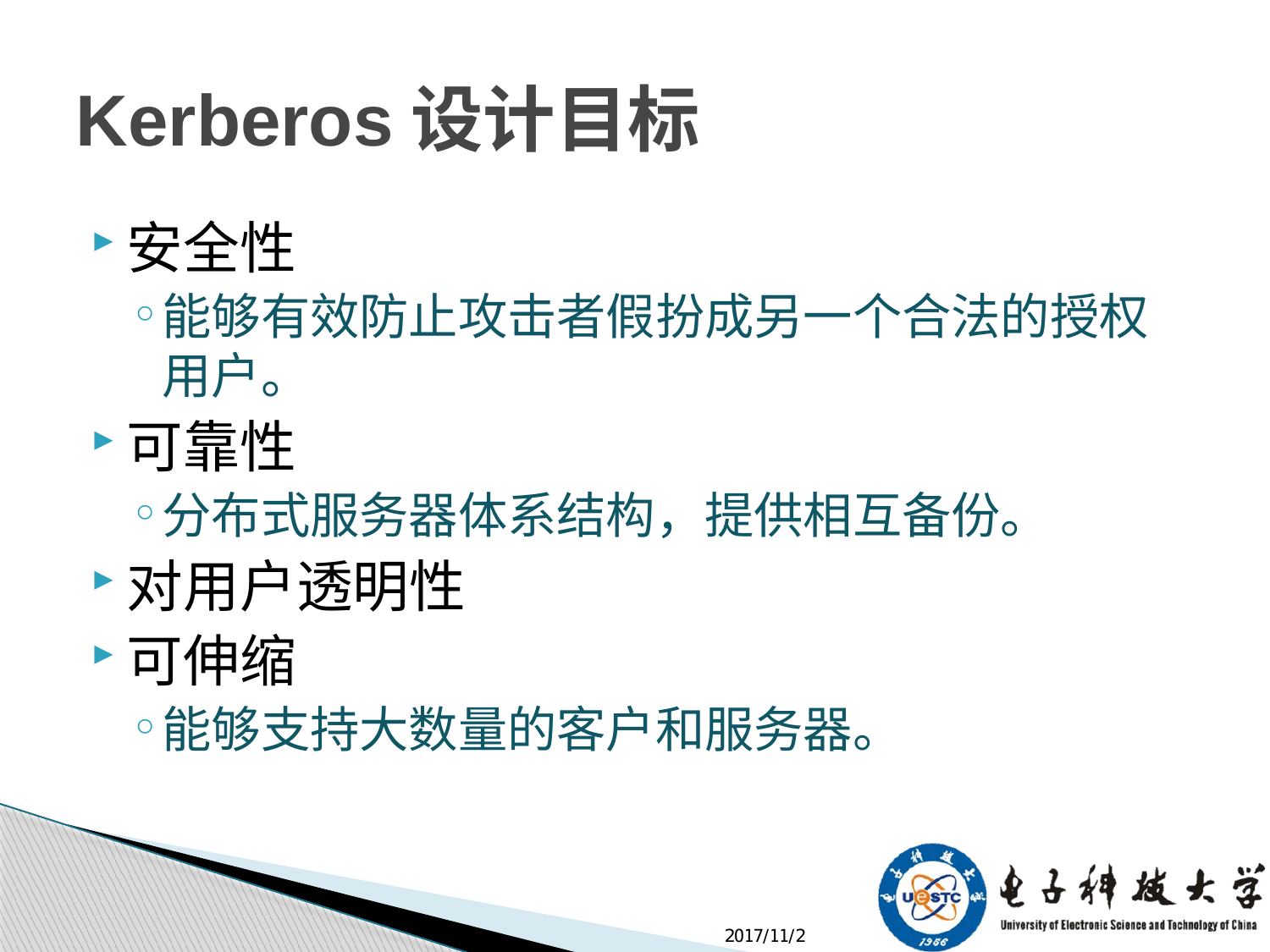

# Kerberos设计目标
安全性
能够有效防止攻击者假扮成另一个合法的授权用户。
可靠性
分布式服务器体系结构，提供相互备份。
对用户透明性
可伸缩
能够支持大数量的客户和服务器。
2017/11/2